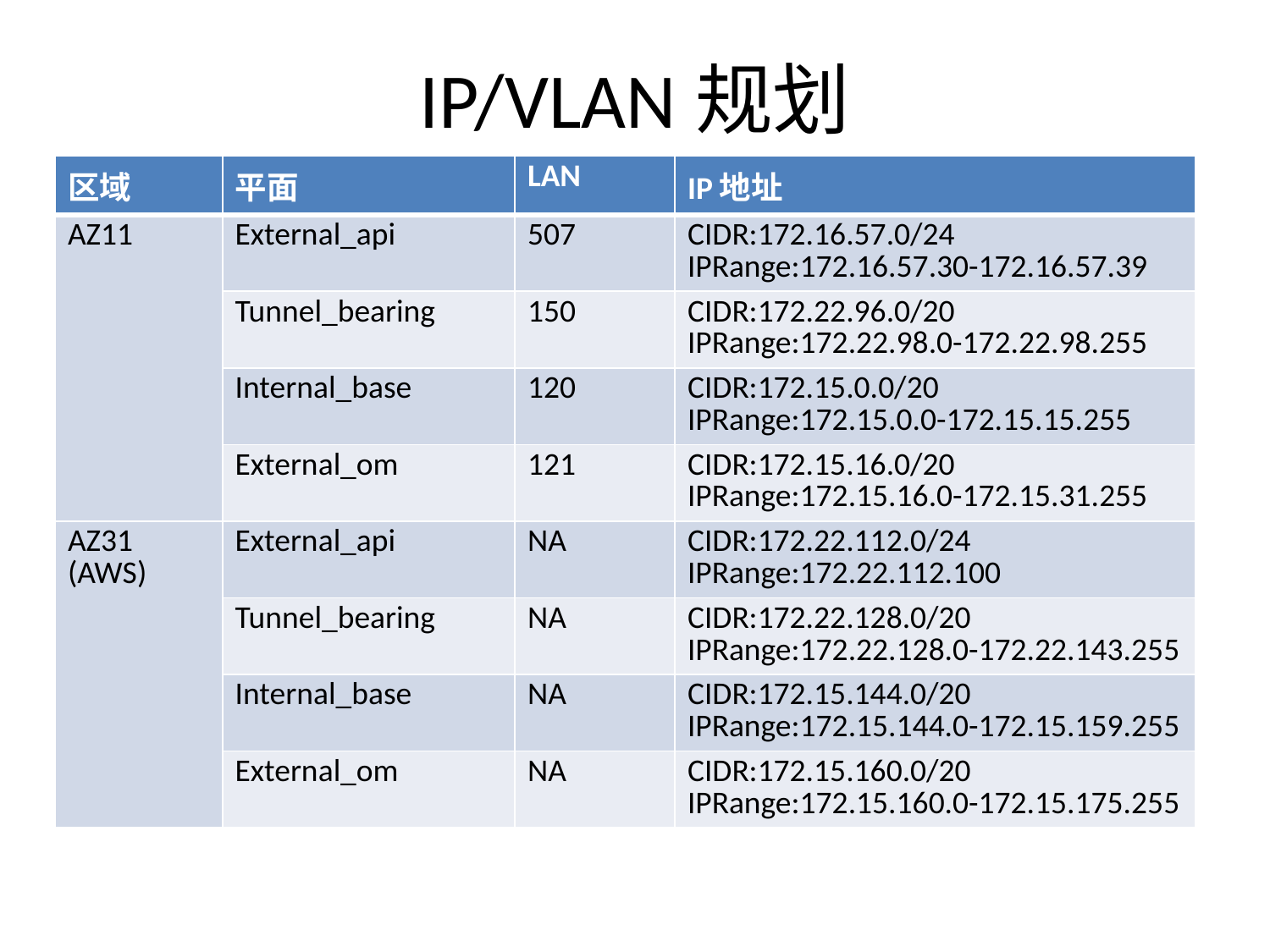

# IP/VLAN规划
| 区域 | 平面 | LAN | IP地址 |
| --- | --- | --- | --- |
| AZ11 | External\_api | 507 | CIDR:172.16.57.0/24 IPRange:172.16.57.30-172.16.57.39 |
|  | Tunnel\_bearing | 150 | CIDR:172.22.96.0/20 IPRange:172.22.98.0-172.22.98.255 |
|  | Internal\_base | 120 | CIDR:172.15.0.0/20 IPRange:172.15.0.0-172.15.15.255 |
|  | External\_om | 121 | CIDR:172.15.16.0/20 IPRange:172.15.16.0-172.15.31.255 |
| AZ31 (AWS) | External\_api | NA | CIDR:172.22.112.0/24 IPRange:172.22.112.100 |
|  | Tunnel\_bearing | NA | CIDR:172.22.128.0/20 IPRange:172.22.128.0-172.22.143.255 |
|  | Internal\_base | NA | CIDR:172.15.144.0/20 IPRange:172.15.144.0-172.15.159.255 |
|  | External\_om | NA | CIDR:172.15.160.0/20 IPRange:172.15.160.0-172.15.175.255 |